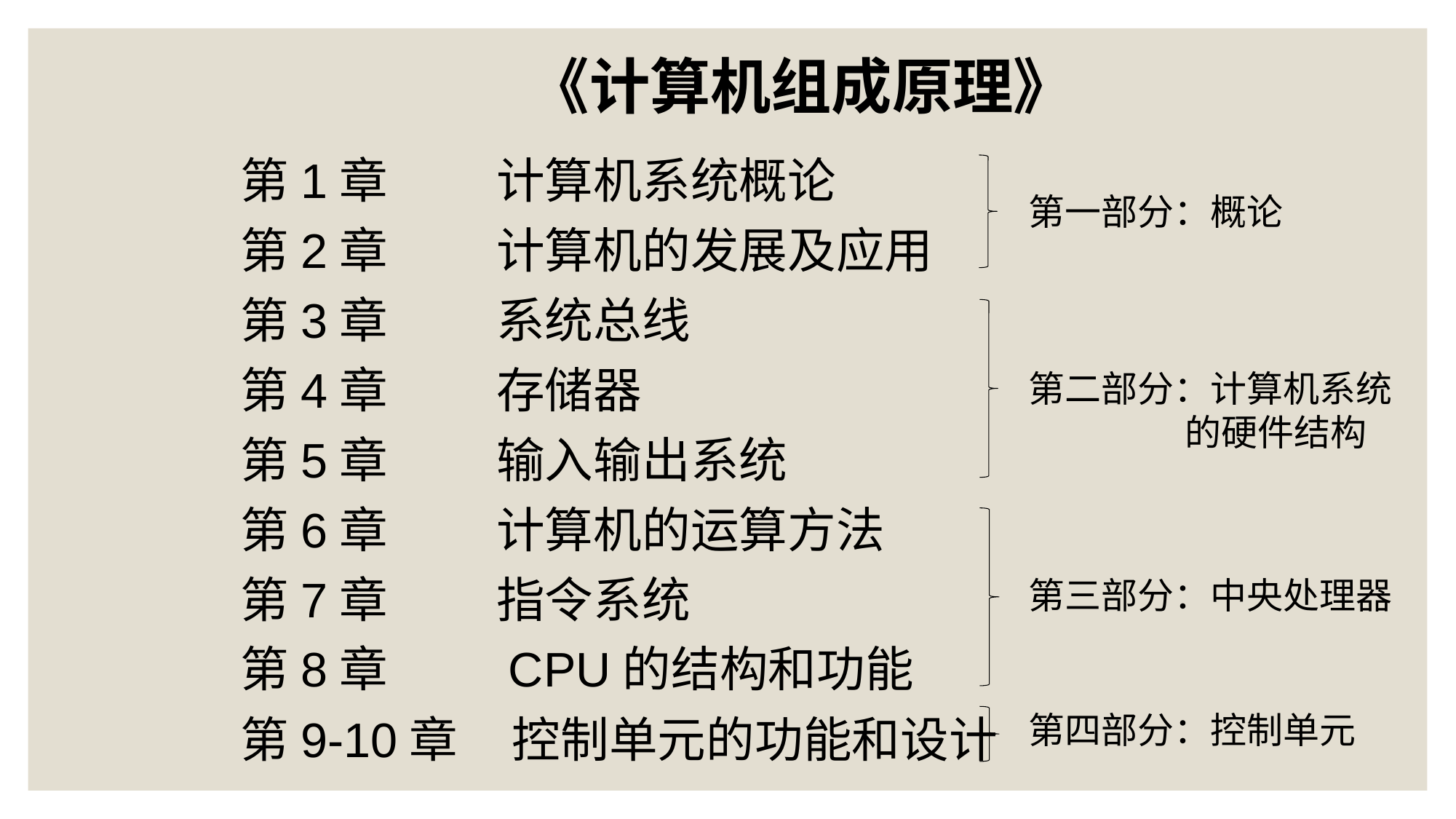

《计算机组成原理》

 第1章          计算机系统概论
 第2章          计算机的发展及应用
 第3章          系统总线
 第4章          存储器
 第5章          输入输出系统
 第6章          计算机的运算方法
 第7章          指令系统
 第8章          CPU的结构和功能
 第9-10章     控制单元的功能和设计

第一部分：概论

第二部分：计算机系统
                  的硬件结构

第三部分：中央处理器
第四部分：控制单元